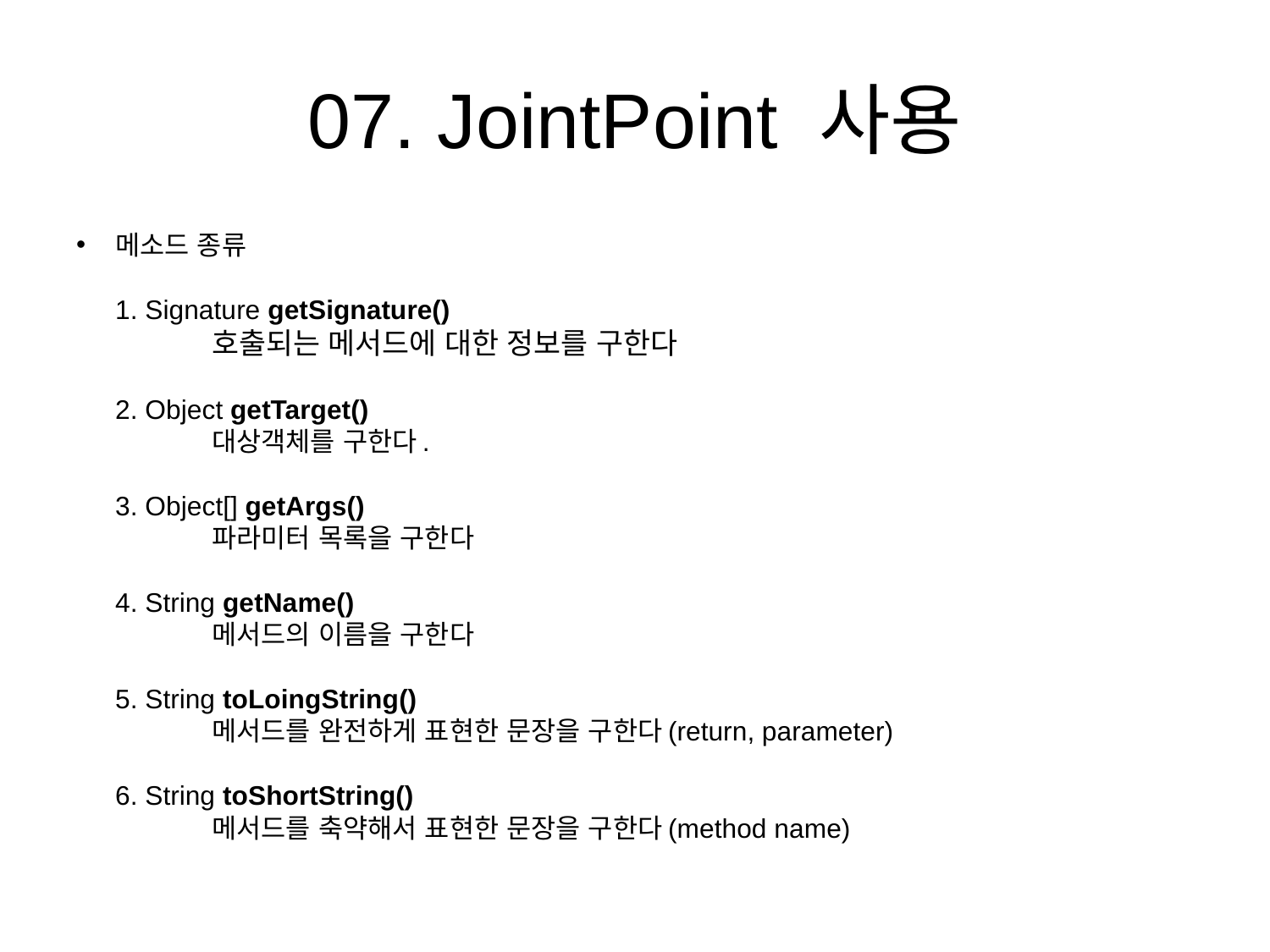

# 07. JointPoint 사용
메소드 종류
1. Signature getSignature()
	호출되는 메서드에 대한 정보를 구한다
2. Object getTarget()
	대상객체를 구한다.
3. Object[] getArgs()
	파라미터 목록을 구한다
4. String getName()
	메서드의 이름을 구한다
5. String toLoingString()
	메서드를 완전하게 표현한 문장을 구한다(return, parameter)
6. String toShortString()
	메서드를 축약해서 표현한 문장을 구한다(method name)